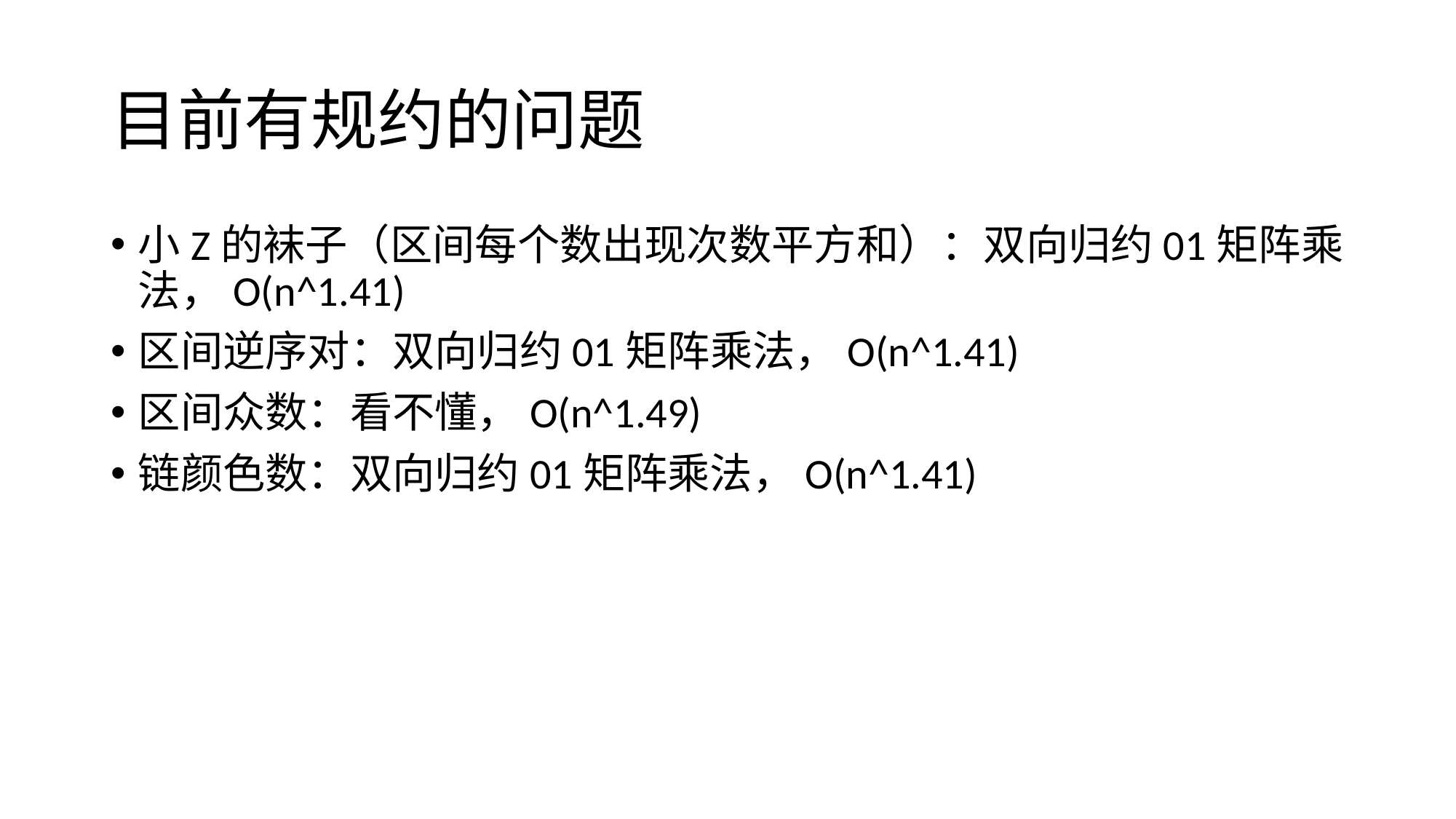

# 目前有规约的问题
小Z的袜子（区间每个数出现次数平方和）：双向归约01矩阵乘法，O(n^1.41)
区间逆序对：双向归约01矩阵乘法，O(n^1.41)
区间众数：看不懂，O(n^1.49)
链颜色数：双向归约01矩阵乘法，O(n^1.41)